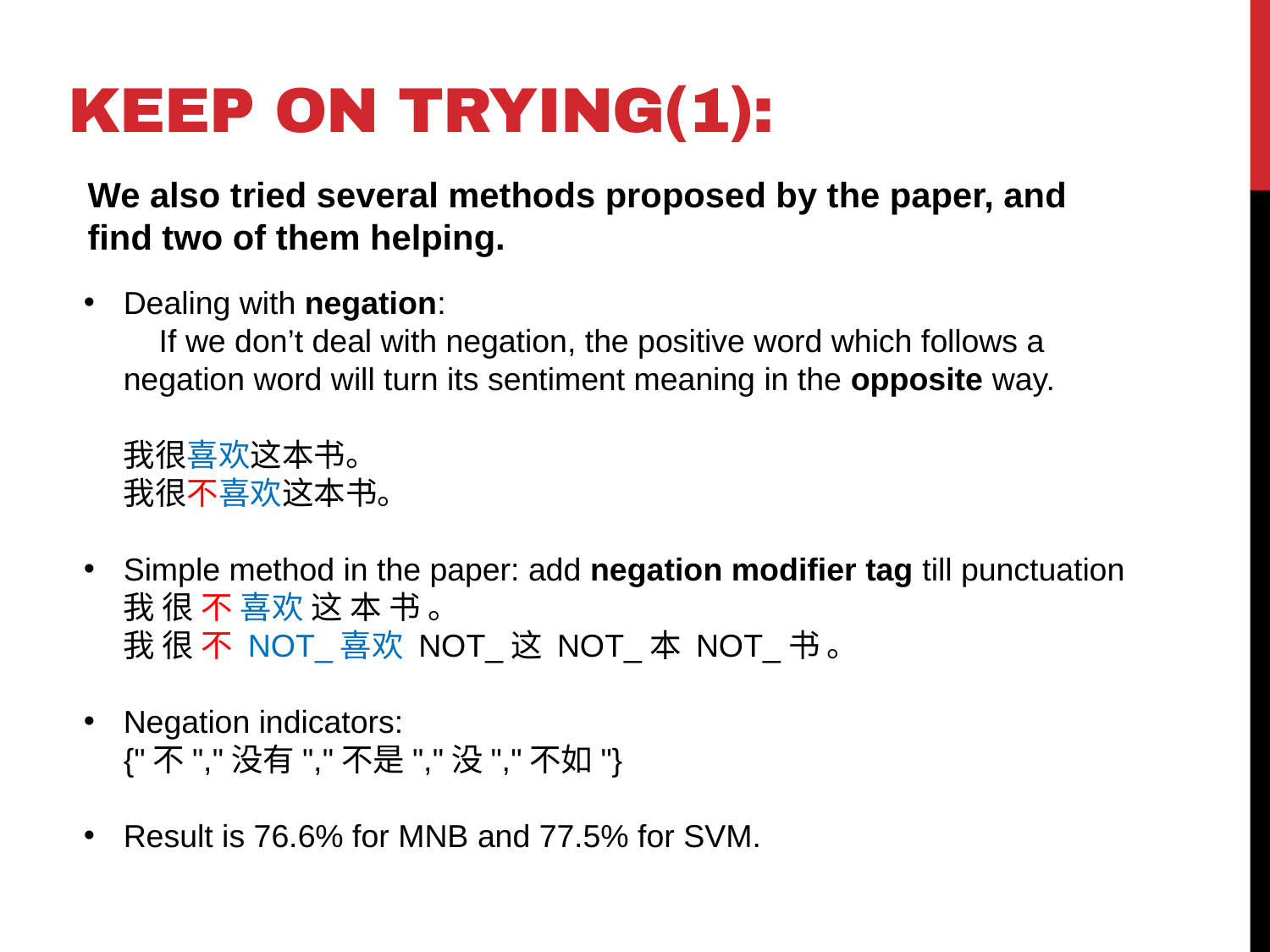

# Keep on trying(1):
We also tried several methods proposed by the paper, and find two of them helping.
Dealing with negation:
    If we don’t deal with negation, the positive word which follows a negation word will turn its sentiment meaning in the opposite way.
我很喜欢这本书。
我很不喜欢这本书。
Simple method in the paper: add negation modifier tag till punctuation
我 很 不 喜欢 这 本 书 。
我 很 不 NOT_喜欢 NOT_这 NOT_本 NOT_书 。

Negation indicators:
{"不","没有","不是","没","不如"}
Result is 76.6% for MNB and 77.5% for SVM.